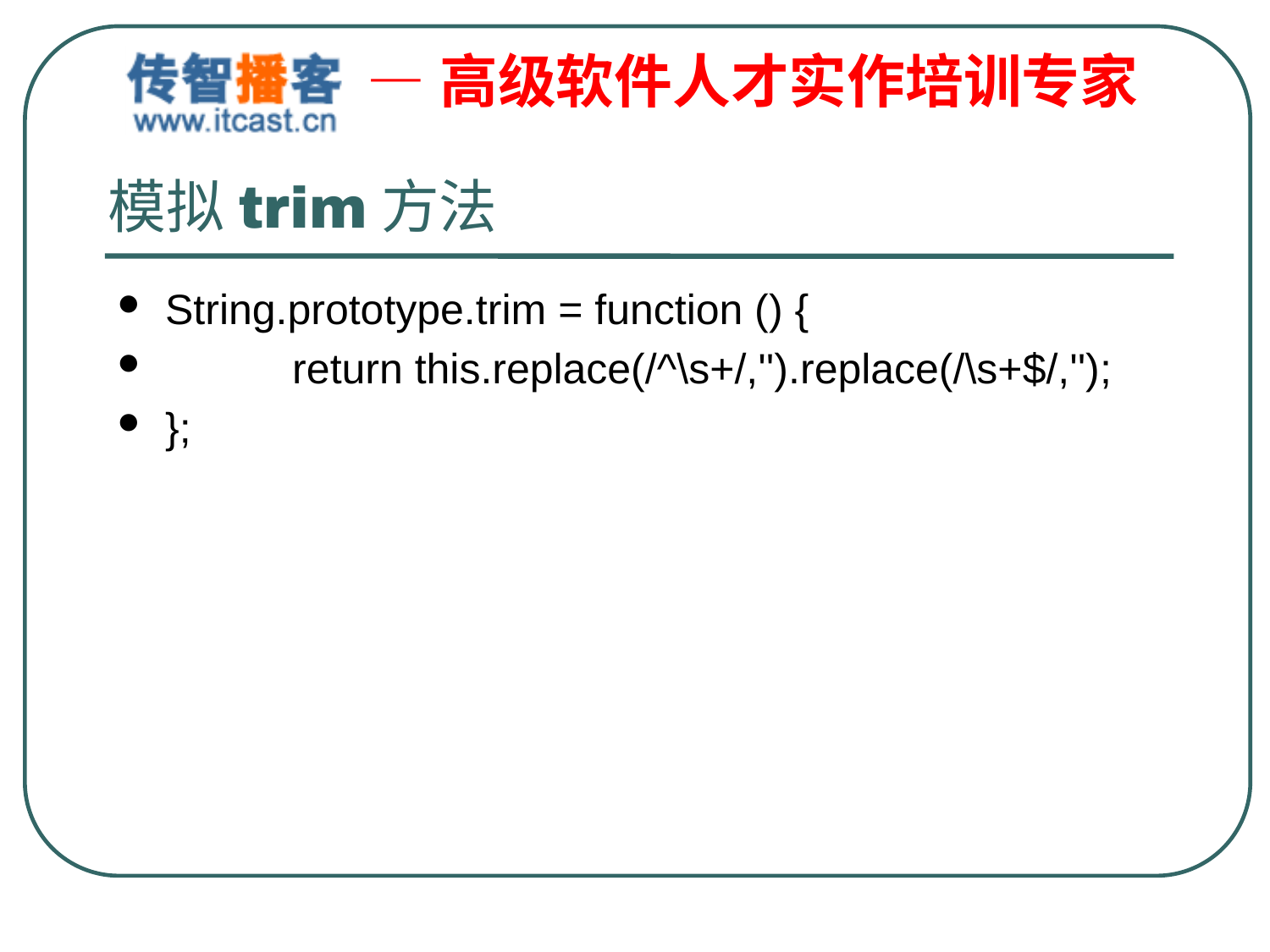

# 模拟trim方法
String.prototype.trim = function () {
	return this.replace(/^\s+/,'').replace(/\s+$/,'');
};